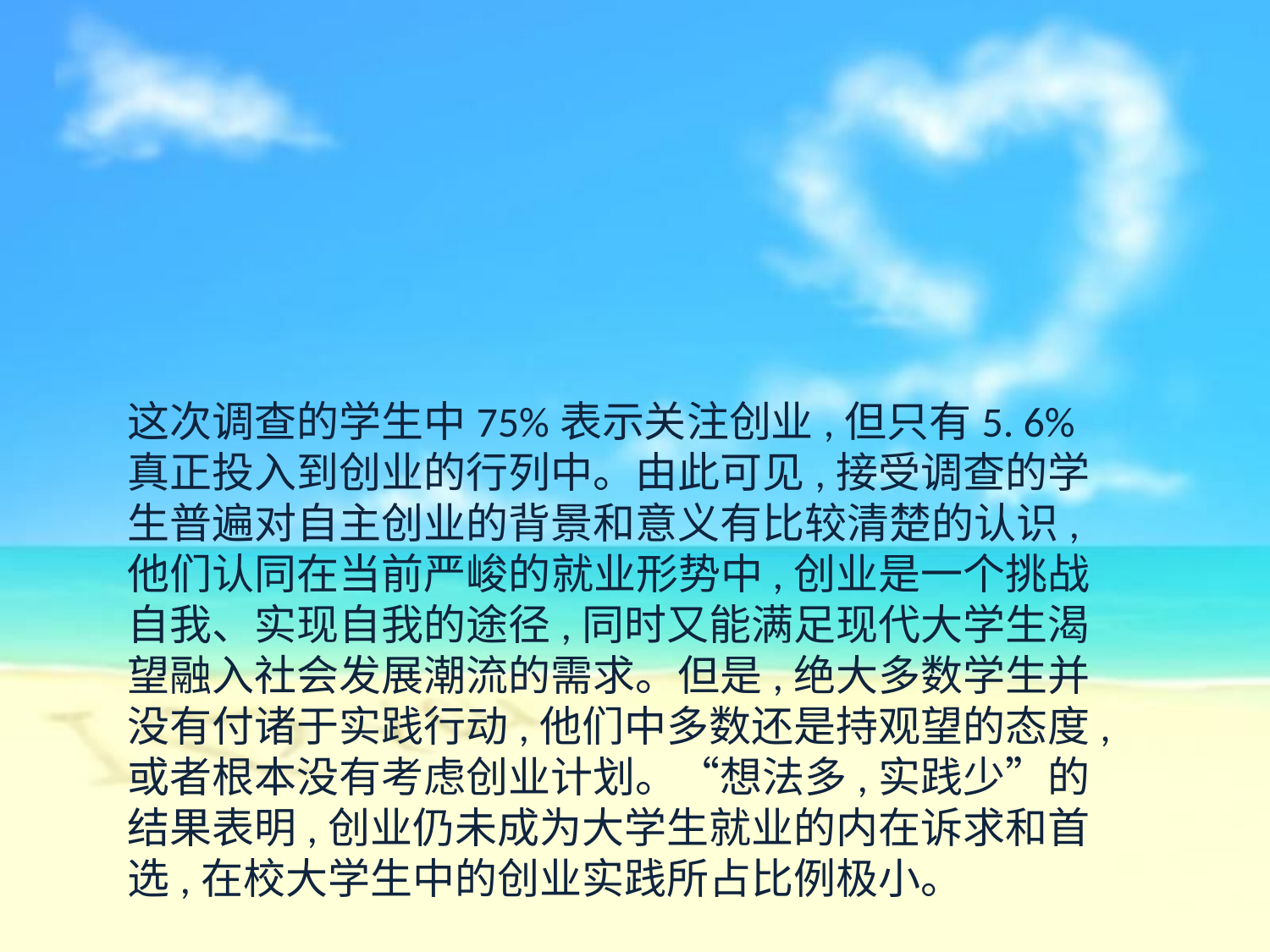

这次调查的学生中75%表示关注创业,但只有5. 6%真正投入到创业的行列中。由此可见,接受调查的学生普遍对自主创业的背景和意义有比较清楚的认识,他们认同在当前严峻的就业形势中,创业是一个挑战自我、实现自我的途径,同时又能满足现代大学生渴望融入社会发展潮流的需求。但是,绝大多数学生并没有付诸于实践行动,他们中多数还是持观望的态度,或者根本没有考虑创业计划。“想法多,实践少”的结果表明,创业仍未成为大学生就业的内在诉求和首选,在校大学生中的创业实践所占比例极小。